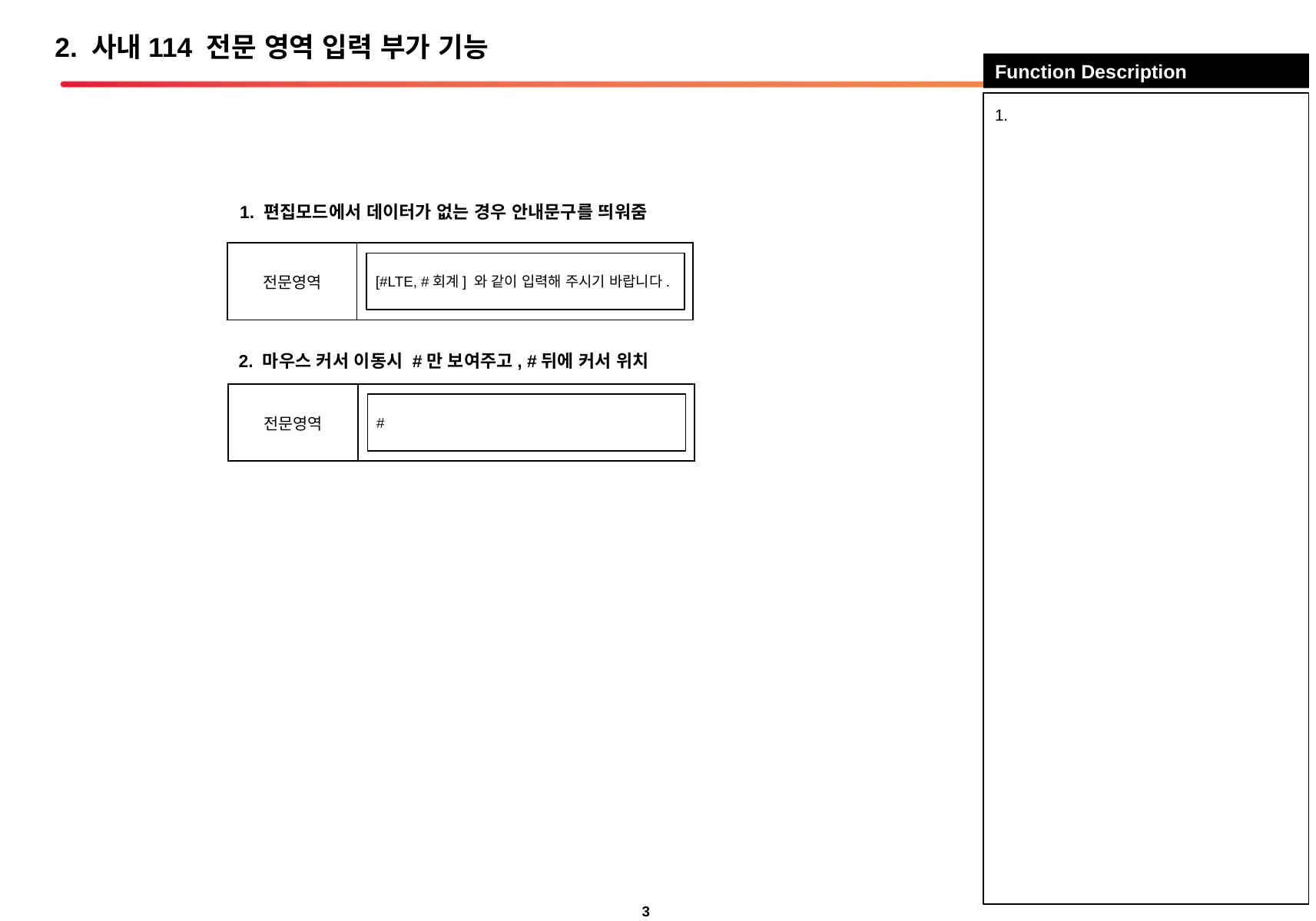

# 2. 사내114 전문 영역 입력 부가 기능
Function Description

1. 편집모드에서 데이터가 없는 경우 안내문구를 띄워줌
| 전문영역 |  |
| --- | --- |
[#LTE, #회계] 와 같이 입력해 주시기 바랍니다.
2. 마우스 커서 이동시 #만 보여주고, #뒤에 커서 위치
| 전문영역 |  |
| --- | --- |
#